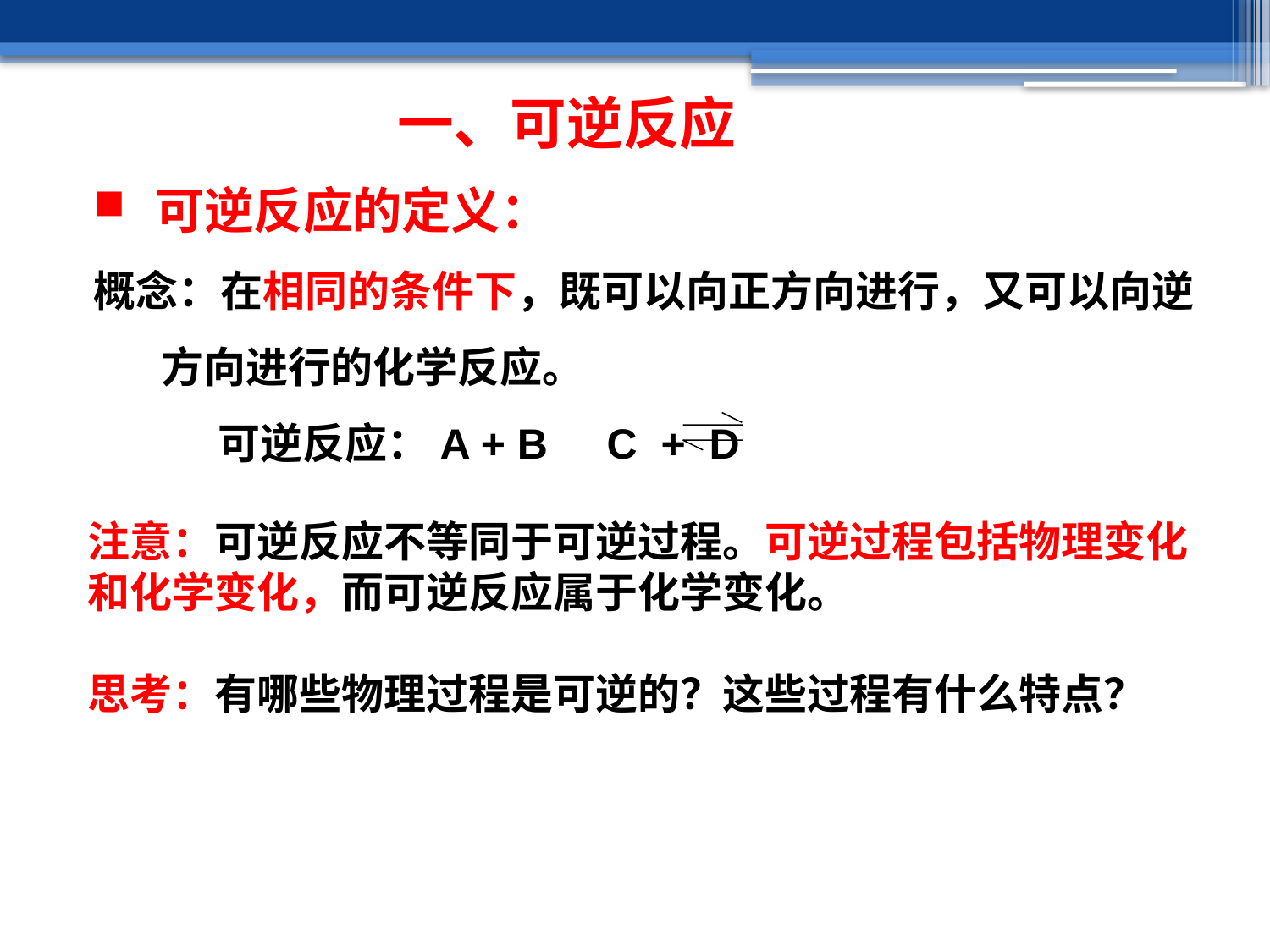

一、可逆反应
  可逆反应的定义：
概念：在相同的条件下，既可以向正方向进行，又可以向逆
      方向进行的化学反应。
            可逆反应：A + B     C  +  D

注意：可逆反应不等同于可逆过程。可逆过程包括物理变化和化学变化，而可逆反应属于化学变化。
思考：有哪些物理过程是可逆的？这些过程有什么特点？